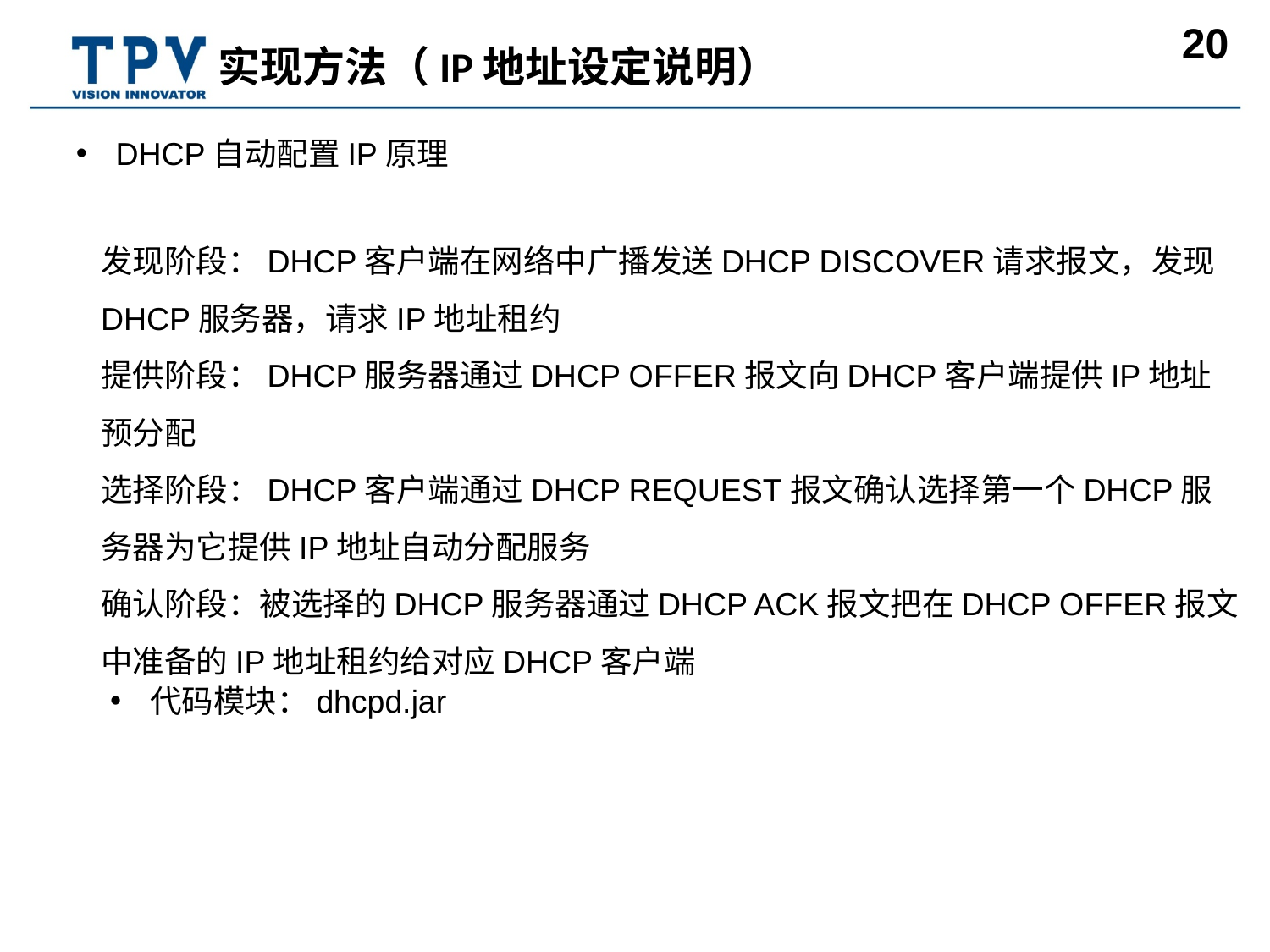

# 实现方法（IP地址设定说明）
DHCP自动配置IP原理
发现阶段：DHCP客户端在网络中广播发送DHCP DISCOVER请求报文，发现DHCP服务器，请求IP地址租约
提供阶段：DHCP服务器通过DHCP OFFER报文向DHCP客户端提供IP地址预分配
选择阶段：DHCP客户端通过DHCP REQUEST报文确认选择第一个DHCP服务器为它提供IP地址自动分配服务
确认阶段：被选择的DHCP服务器通过DHCP ACK报文把在DHCP OFFER报文中准备的IP地址租约给对应DHCP客户端
代码模块：dhcpd.jar